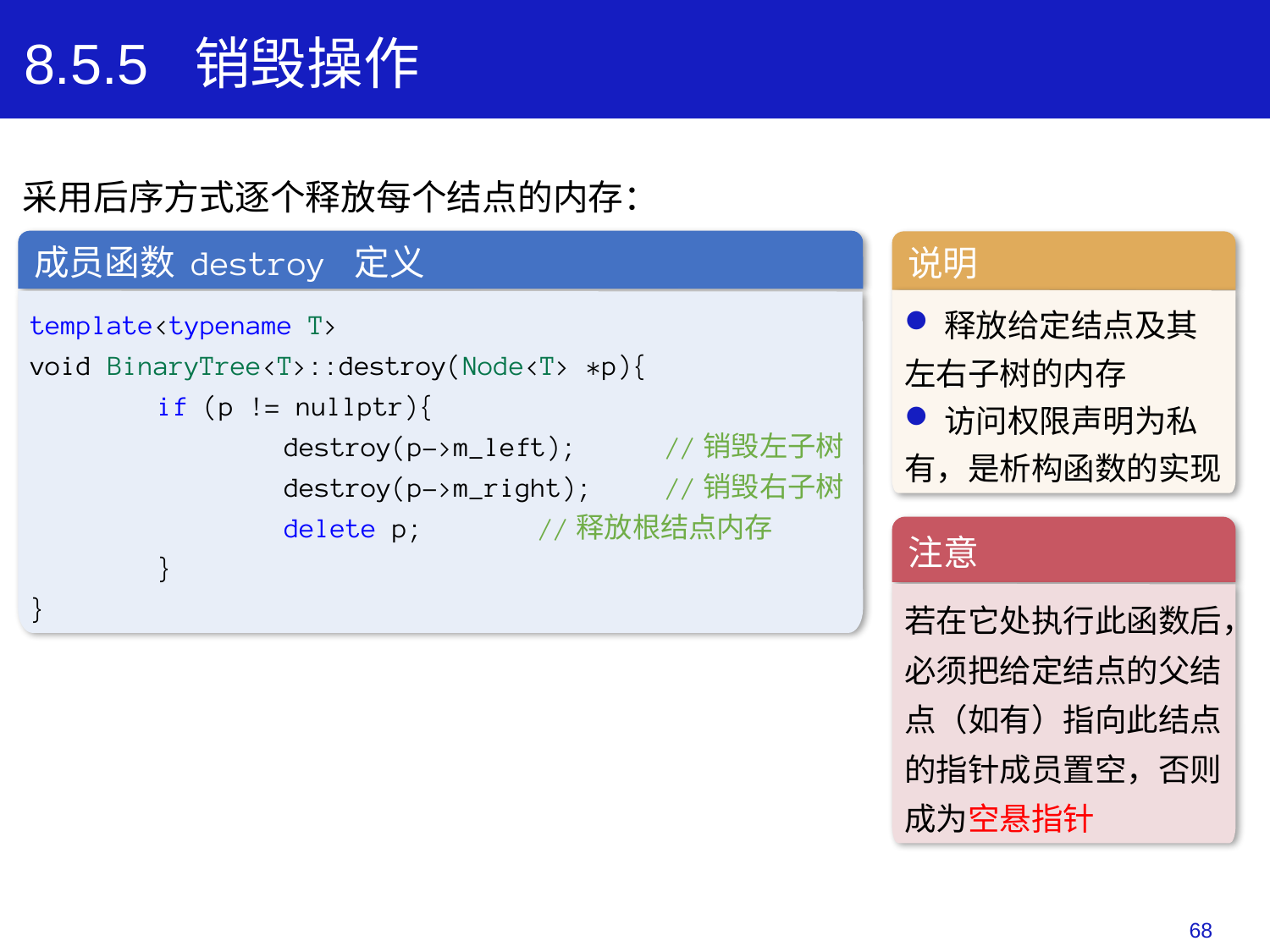

8.5.5  销毁操作
采用后序方式逐个释放每个结点的内存：
成员函数 destroy 定义
template<typename T>
void BinaryTree<T>::destroy(Node<T> *p){
	if (p != nullptr){
		destroy(p->m_left);	//销毁左子树
		destroy(p->m_right);	//销毁右子树
		delete p;	//释放根结点内存
	}
}
说明
释放给定结点及其
左右子树的内存
访问权限声明为私
有，是析构函数的实现
注意
若在它处执行此函数后，必须把给定结点的父结点（如有）指向此结点的指针成员置空，否则成为空悬指针
68